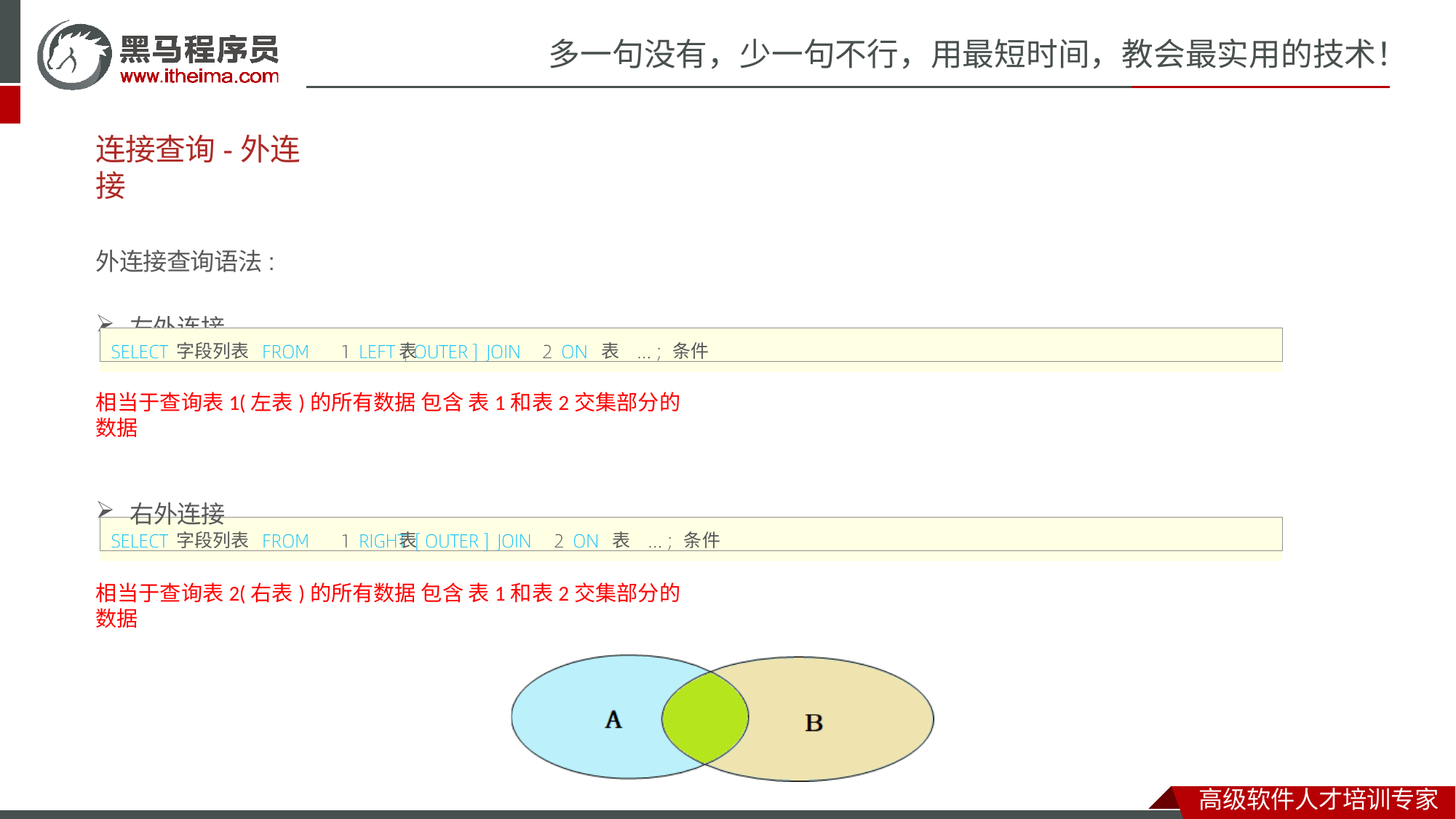

# 多一句没有，少一句不行，用最短时间，教会最实用的技术！

连接查询-外连接

外连接查询语法:

左外连接

字段列表	表	表	条件

相当于查询表1(左表)的所有数据 包含表1和表2交集部分的数据

右外连接

字段列表	表	表	条件

相当于查询表2(右表)的所有数据 包含表1和表2交集部分的数据

高级软件人才培训专家